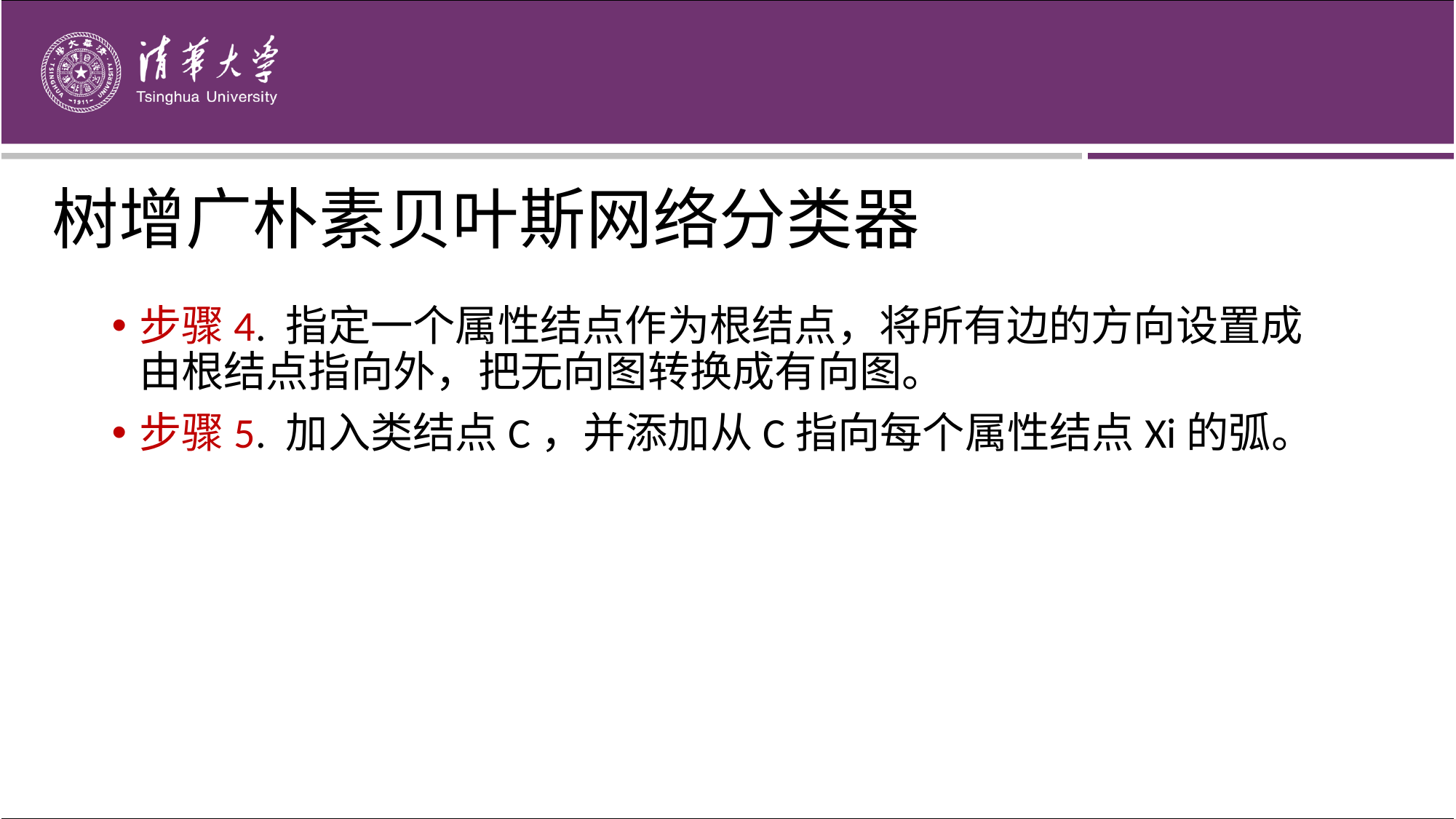

树增广朴素贝叶斯网络分类器
步骤4. 指定一个属性结点作为根结点，将所有边的方向设置成由根结点指向外，把无向图转换成有向图。
步骤5. 加入类结点C，并添加从C指向每个属性结点Xi的弧。